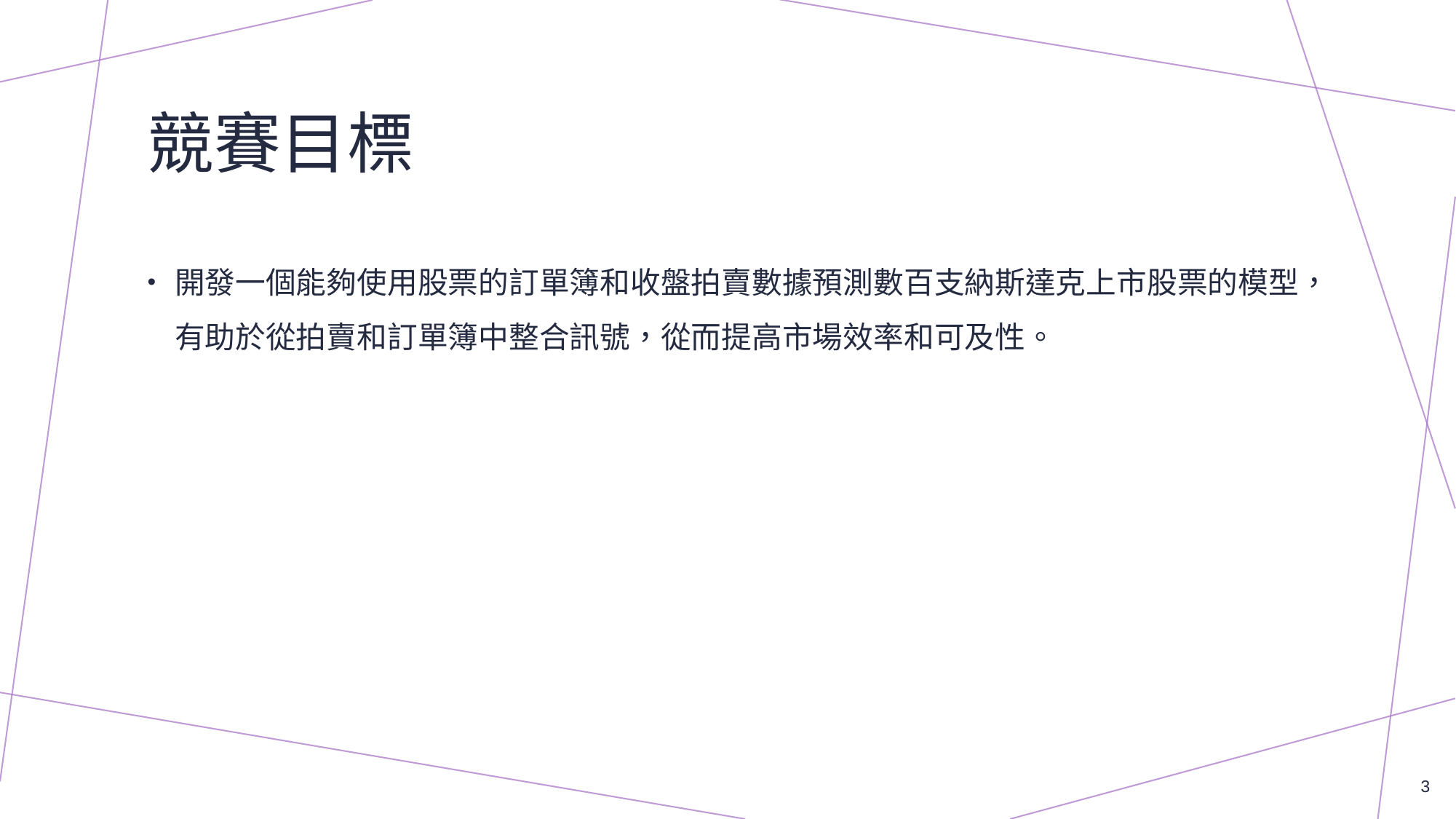

# 競賽目標
開發一個能夠使用股票的訂單簿和收盤拍賣數據預測數百支納斯達克上市股票的模型，有助於從拍賣和訂單簿中整合訊號，從而提高市場效率和可及性。

3